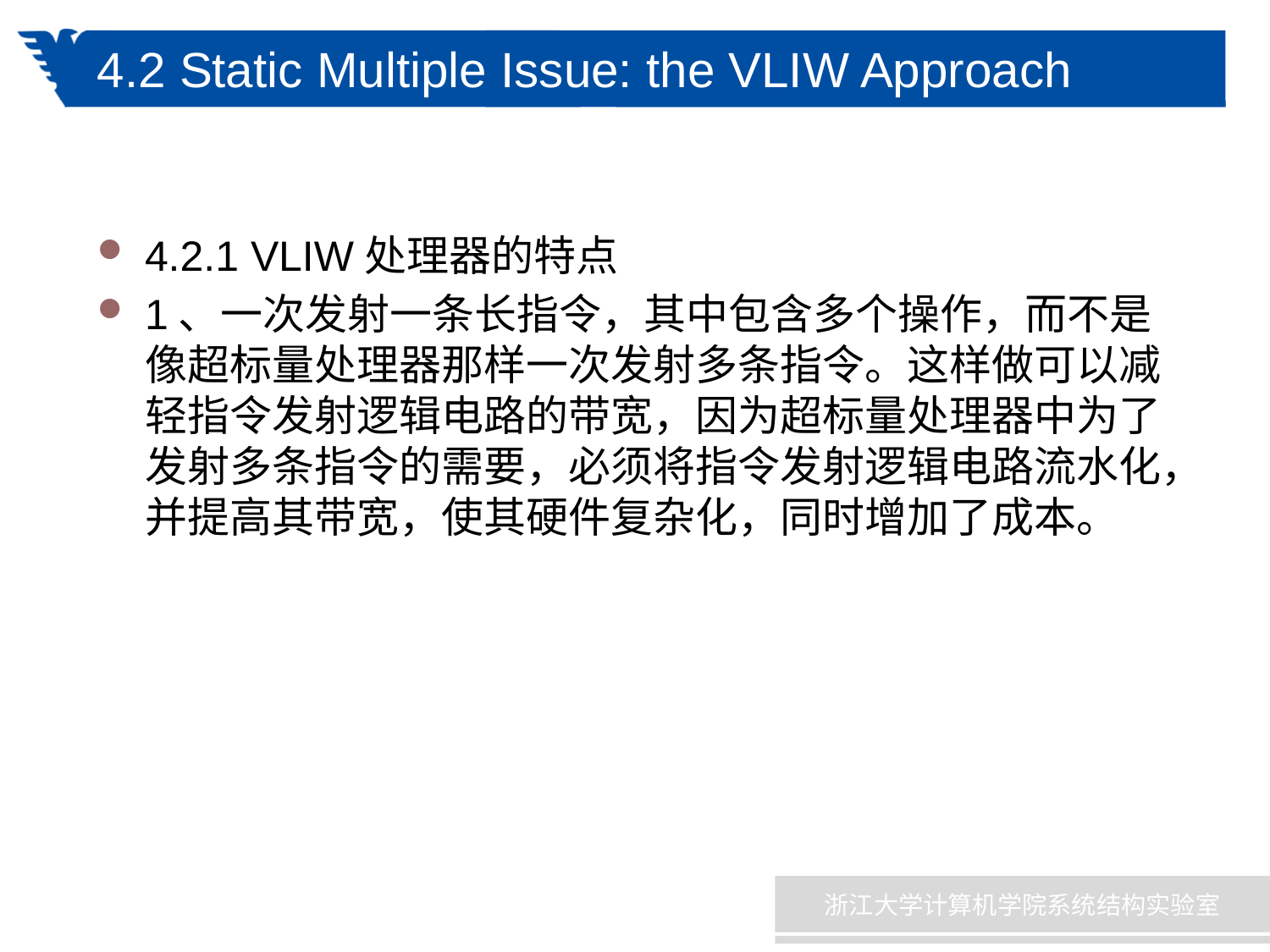

# 4.2 Static Multiple Issue: the VLIW Approach
4.2.1 VLIW处理器的特点
1、一次发射一条长指令，其中包含多个操作，而不是像超标量处理器那样一次发射多条指令。这样做可以减轻指令发射逻辑电路的带宽，因为超标量处理器中为了发射多条指令的需要，必须将指令发射逻辑电路流水化，并提高其带宽，使其硬件复杂化，同时增加了成本。